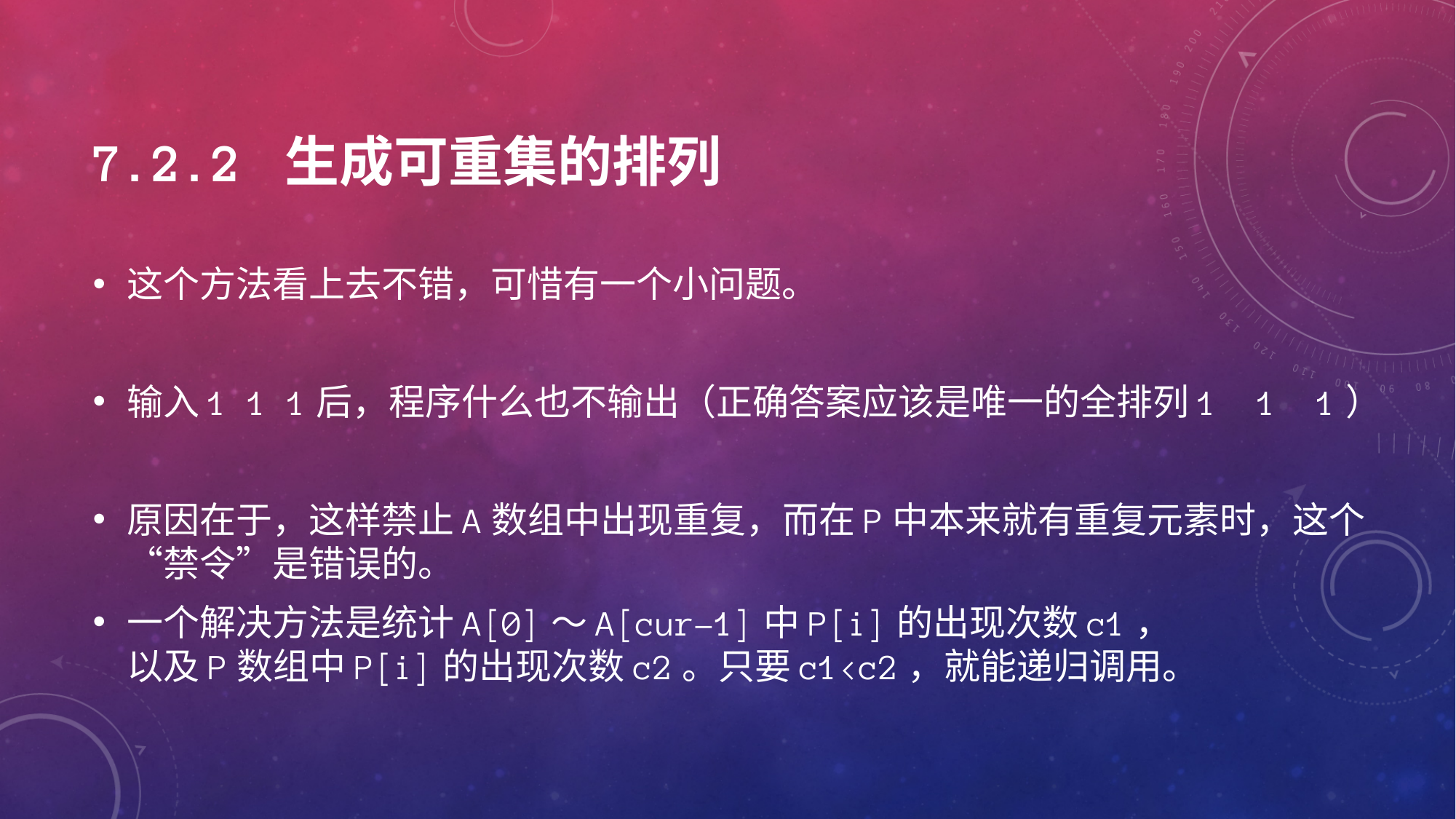

# 7.2.2 生成可重集的排列
这个方法看上去不错，可惜有一个小问题。

输入1 1 1后，程序什么也不输出（正确答案应该是唯一的全排列1  1  1）

原因在于，这样禁止A数组中出现重复，而在P中本来就有重复元素时，这个
“禁令”是错误的。
一个解决方法是统计A[0]～A[cur-1]中P[i]的出现次数c1，
以及P数组中P[i]的出现次数c2。只要c1<c2，就能递归调用。